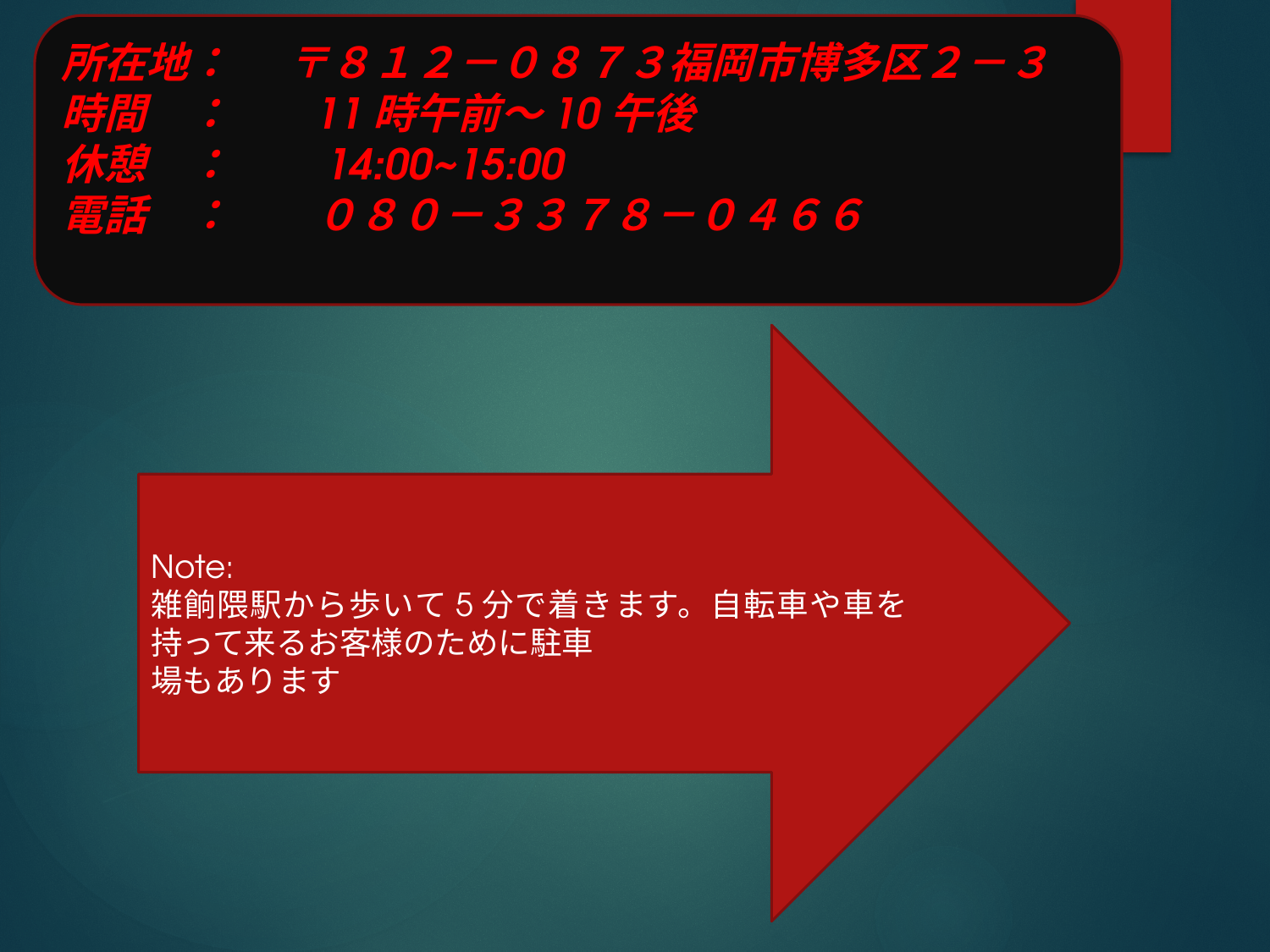

所在地：      〒８１２－０８７３福岡市博多区２－３
時間　：	11時午前～10午後
休憩　：　　14:00~15:00
電話　：	０８０－３３７８－０４６６

#
Note:
雑餉隈駅から歩いて5分で着きます。自転車や車を持って来るお客様のために駐車
場もあります